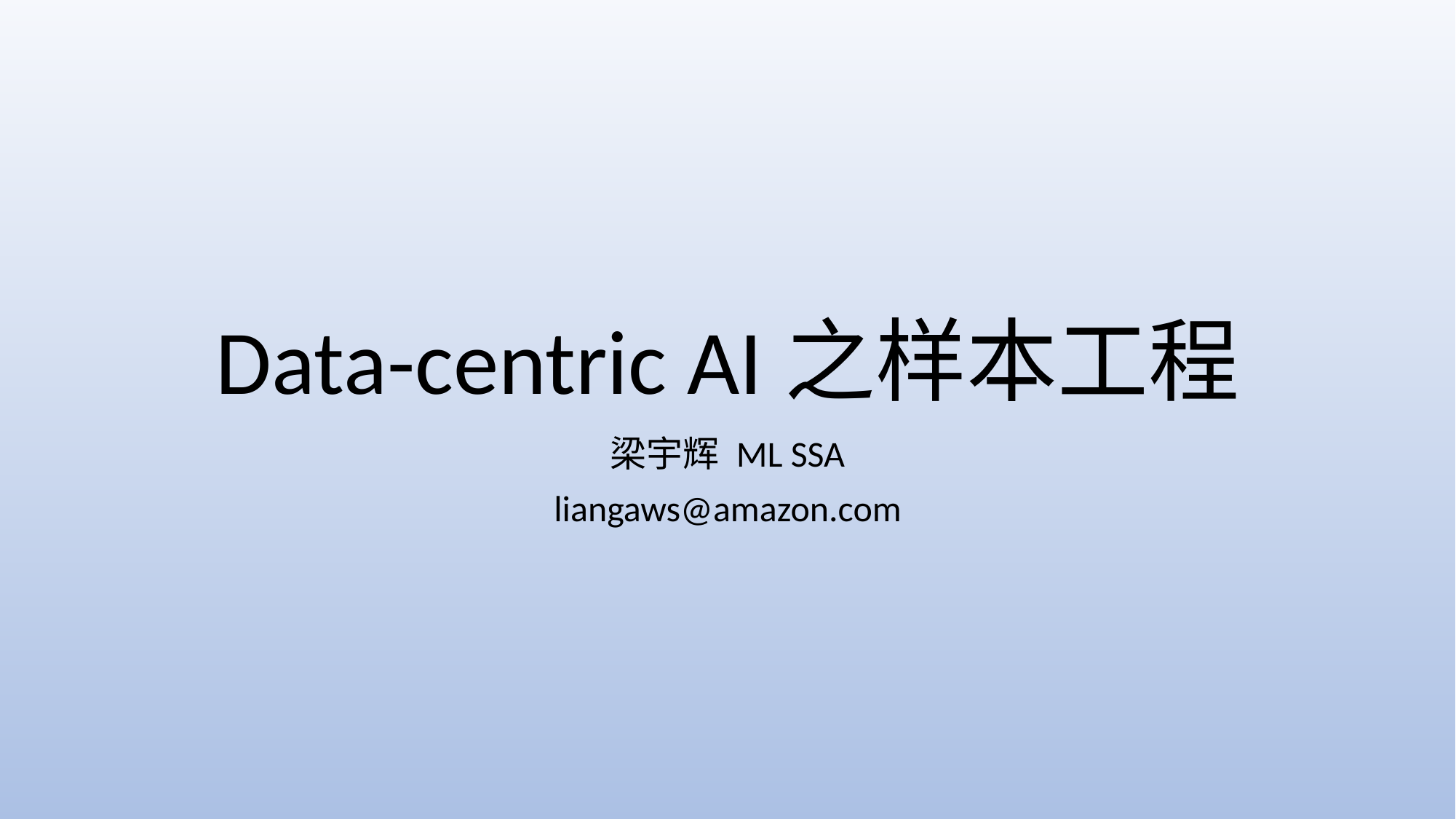

# Data-centric AI之样本工程
梁宇辉 ML SSA
liangaws@amazon.com